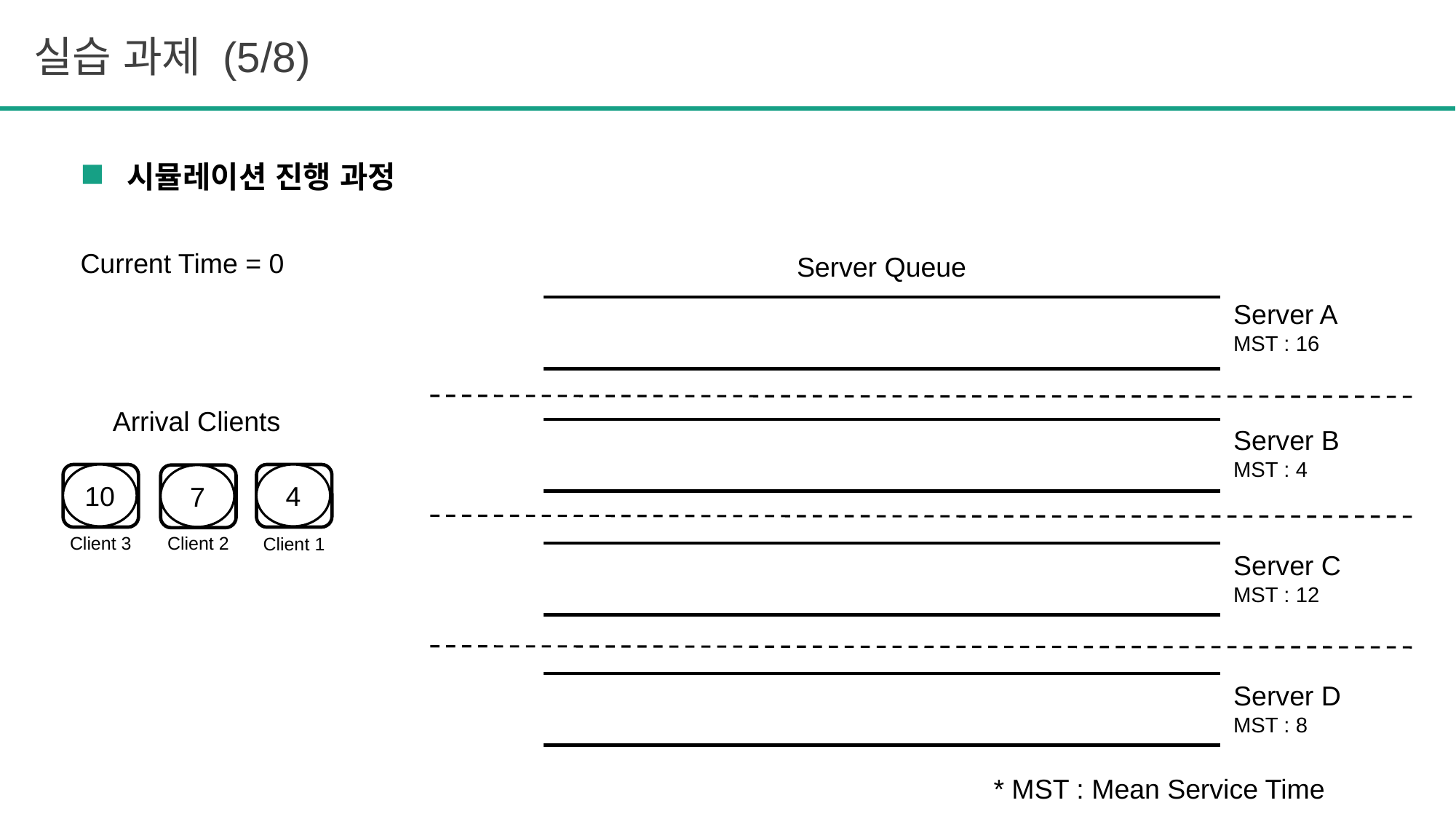

실습 과제 (5/8)
시뮬레이션 진행 과정

Current Time = 0
Server Queue
Server A
MST : 16
Arrival Clients
Server B
MST : 4

10

4

7
Client 3
Client 2
Client 1
Server C
MST : 12
Server D
MST : 8
* MST : Mean Service Time